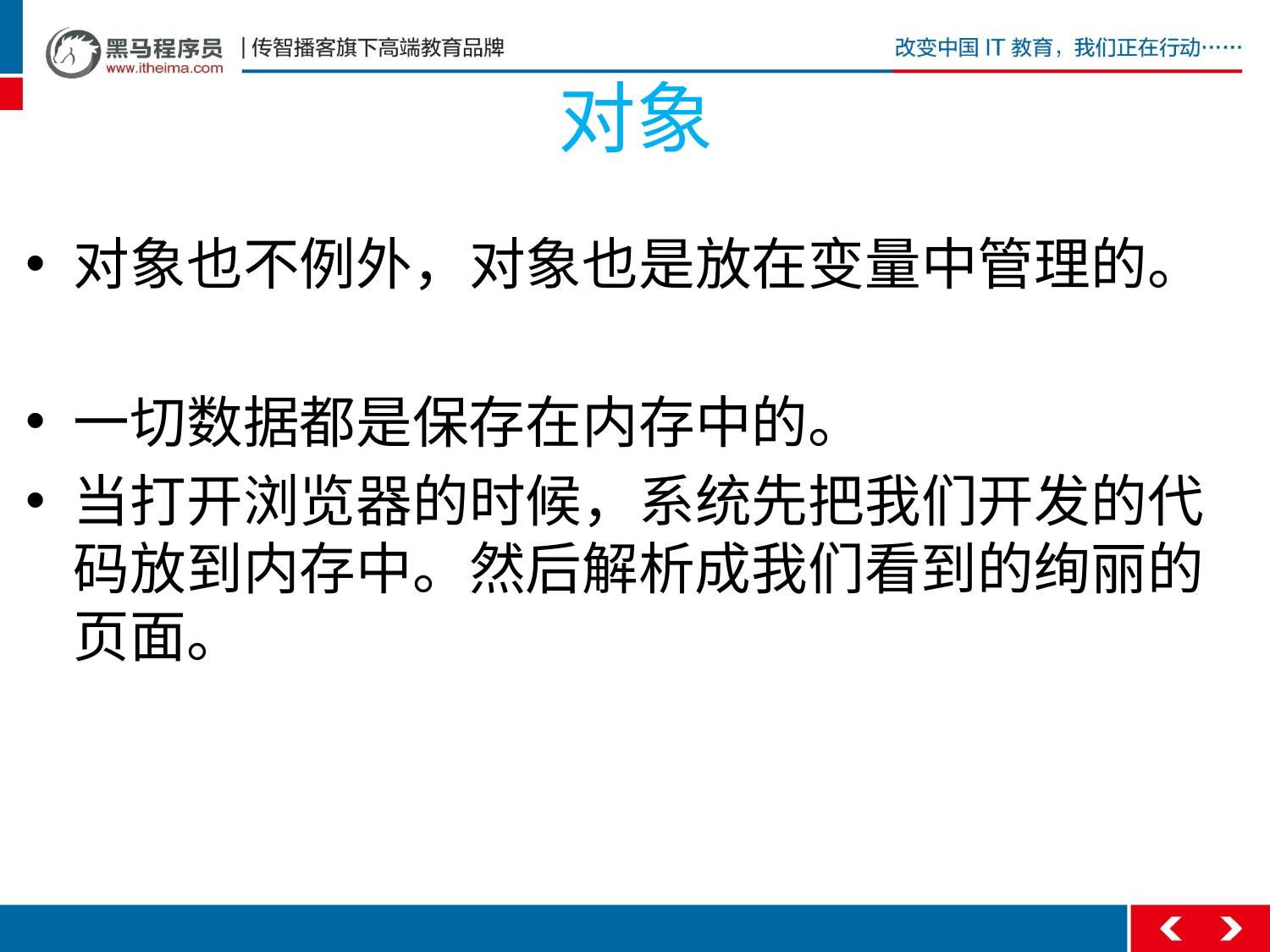

# 对象
对象也不例外，对象也是放在变量中管理的。

一切数据都是保存在内存中的。
当打开浏览器的时候，系统先把我们开发的代码放到内存中。然后解析成我们看到的绚丽的页面。